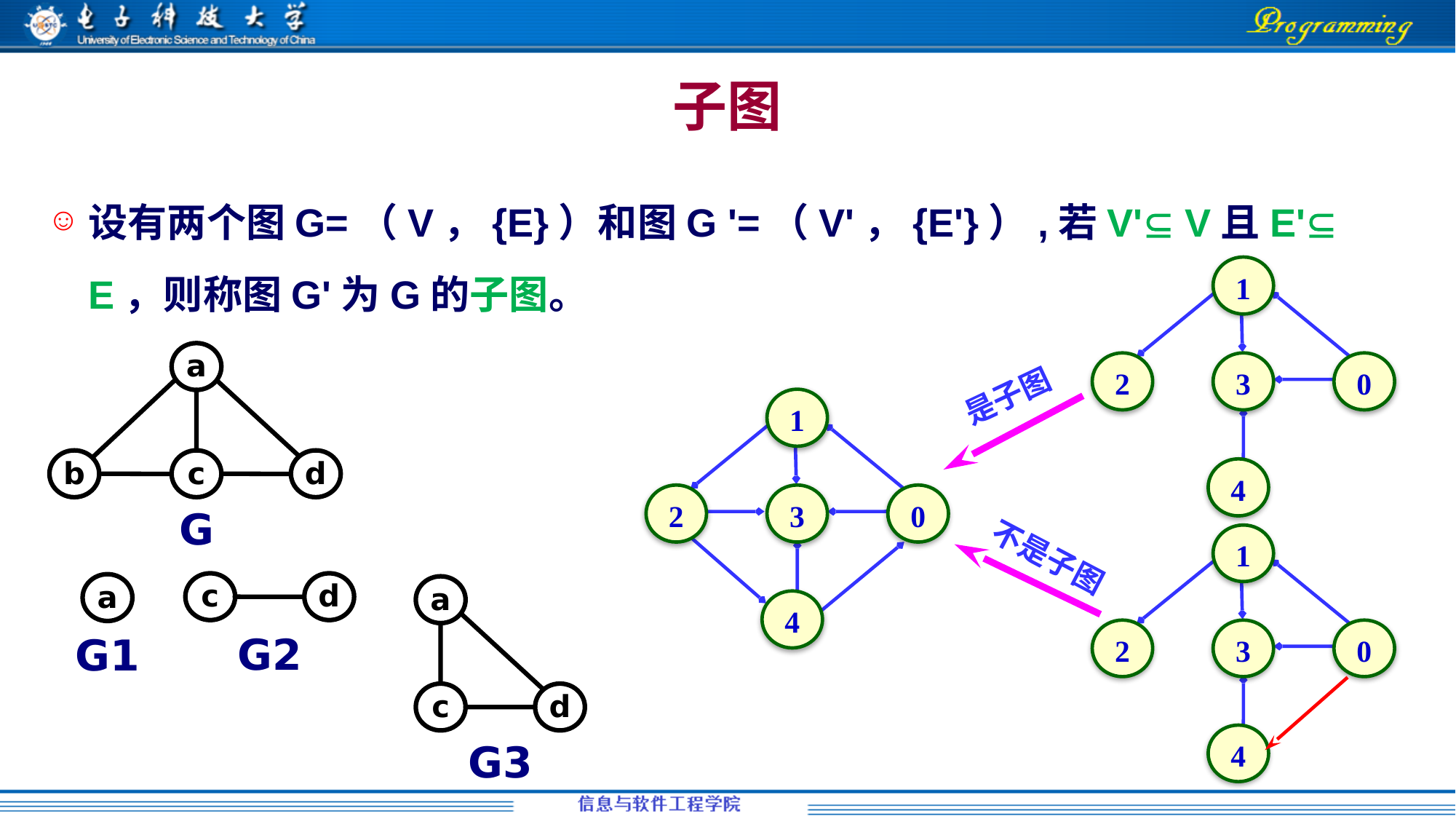

# 子图
设有两个图G=（V，{E}）和图G '=（V'，{E'}）,若V'⊆ V且E'⊆ E，则称图G'为G的子图。
1

2
3
0

4
a

b
c
d

G
是子图

1

2
3
0

4
1

2
3
0

4

不是子图

c
d

G2
a
G1
a

c
d

G3